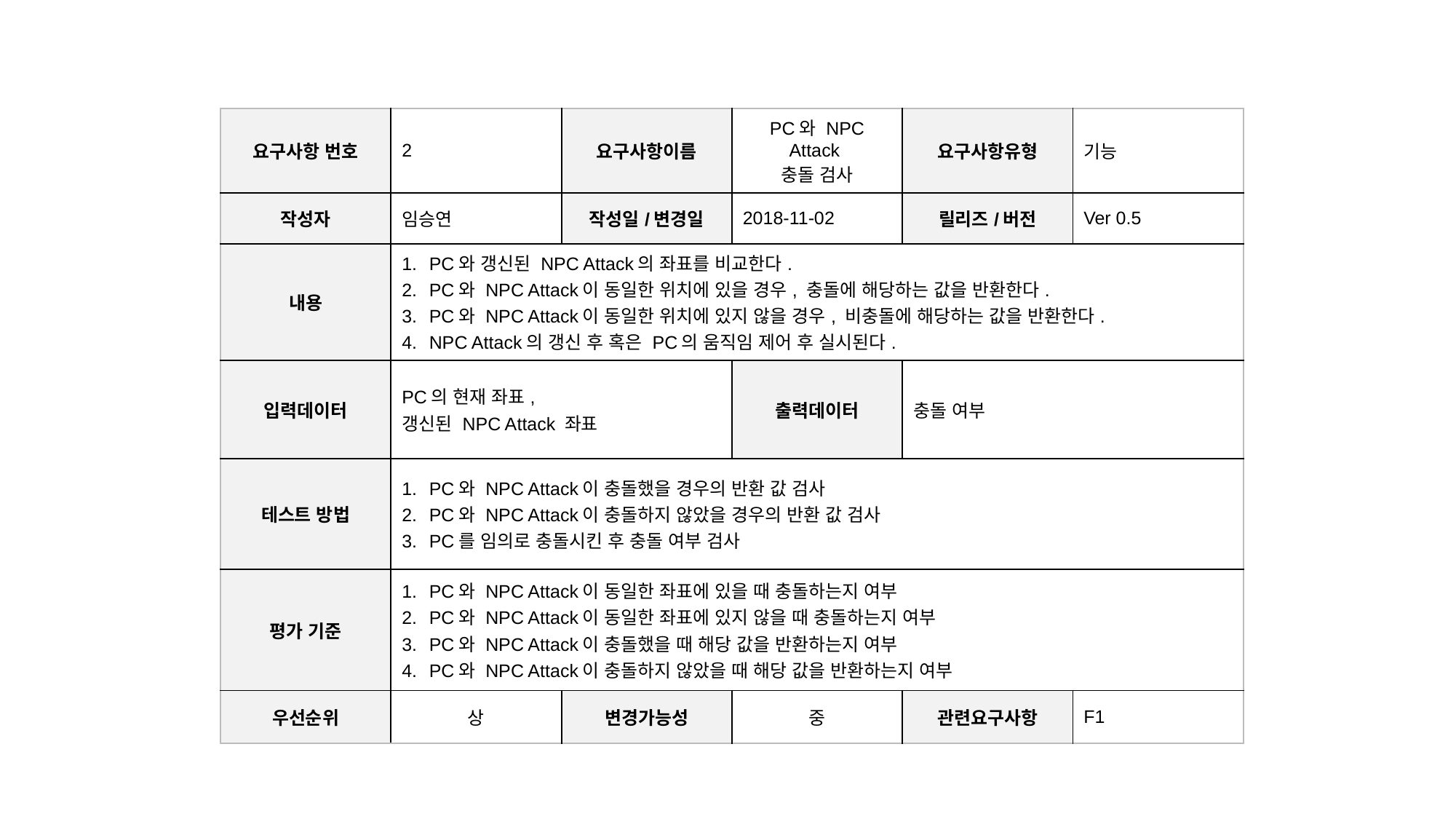

| 요구사항 번호 | 2 | 요구사항이름 | PC와 NPC Attack 충돌 검사 | 요구사항유형 | 기능 |
| --- | --- | --- | --- | --- | --- |
| 작성자 | 임승연 | 작성일/변경일 | 2018-11-02 | 릴리즈/버전 | Ver 0.5 |
| 내용 | PC와 갱신된 NPC Attack의 좌표를 비교한다. PC와 NPC Attack이 동일한 위치에 있을 경우, 충돌에 해당하는 값을 반환한다. PC와 NPC Attack이 동일한 위치에 있지 않을 경우, 비충돌에 해당하는 값을 반환한다. NPC Attack의 갱신 후 혹은 PC의 움직임 제어 후 실시된다. |  |  |  |  |
| 입력데이터 | PC의 현재 좌표, 갱신된 NPC Attack 좌표 |  | 출력데이터 | 충돌 여부 |  |
| 테스트 방법 | PC와 NPC Attack이 충돌했을 경우의 반환 값 검사 PC와 NPC Attack이 충돌하지 않았을 경우의 반환 값 검사 PC를 임의로 충돌시킨 후 충돌 여부 검사 |  |  |  |  |
| 평가 기준 | PC와 NPC Attack이 동일한 좌표에 있을 때 충돌하는지 여부 PC와 NPC Attack이 동일한 좌표에 있지 않을 때 충돌하는지 여부 PC와 NPC Attack이 충돌했을 때 해당 값을 반환하는지 여부 PC와 NPC Attack이 충돌하지 않았을 때 해당 값을 반환하는지 여부 |  |  |  |  |
| 우선순위 | 상 | 변경가능성 | 중 | 관련요구사항 | F1 |